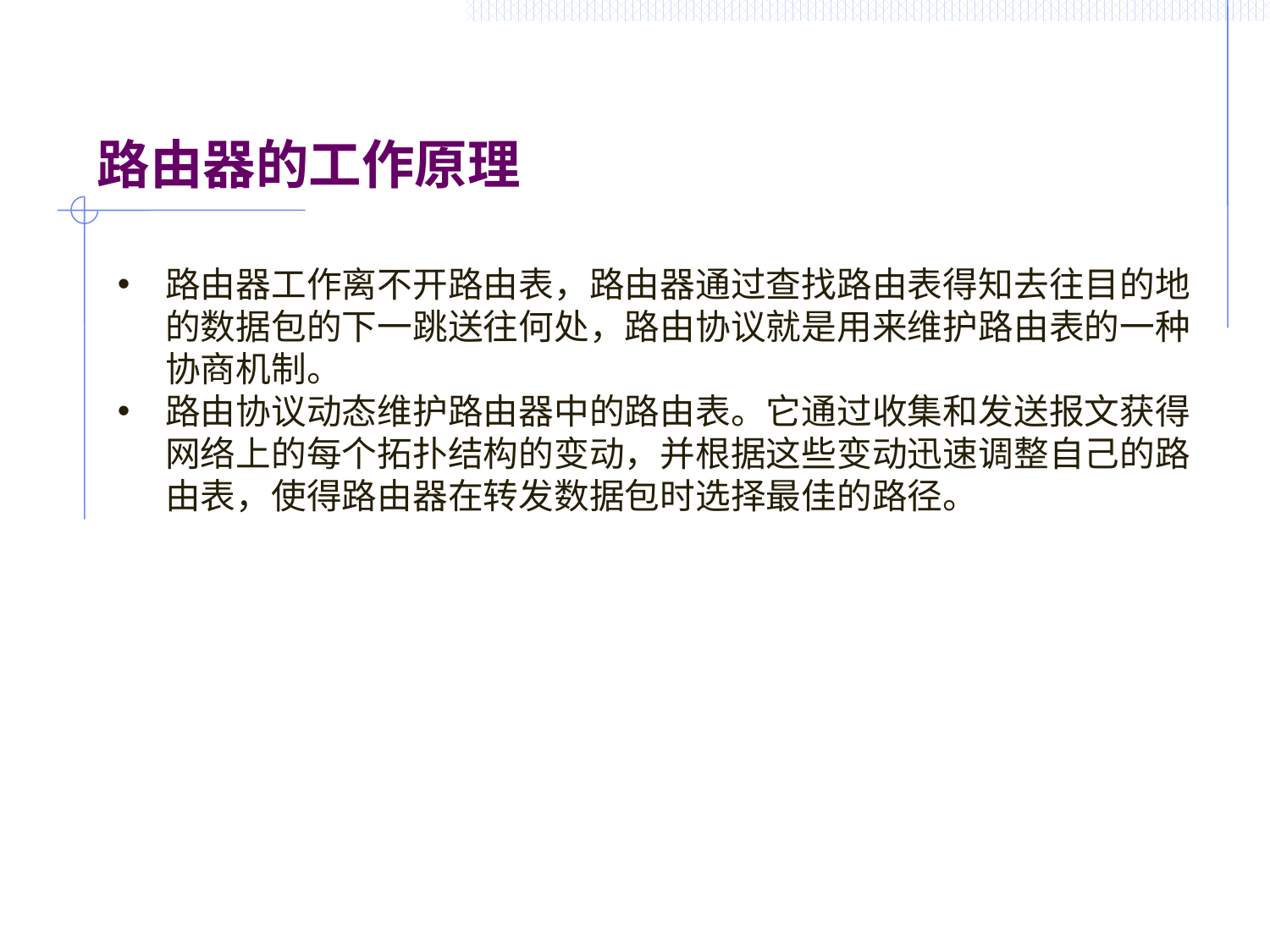

# 路由器的工作原理
路由器工作离不开路由表，路由器通过查找路由表得知去往目的地的数据包的下一跳送往何处，路由协议就是用来维护路由表的一种协商机制。
路由协议动态维护路由器中的路由表。它通过收集和发送报文获得网络上的每个拓扑结构的变动，并根据这些变动迅速调整自己的路由表，使得路由器在转发数据包时选择最佳的路径。